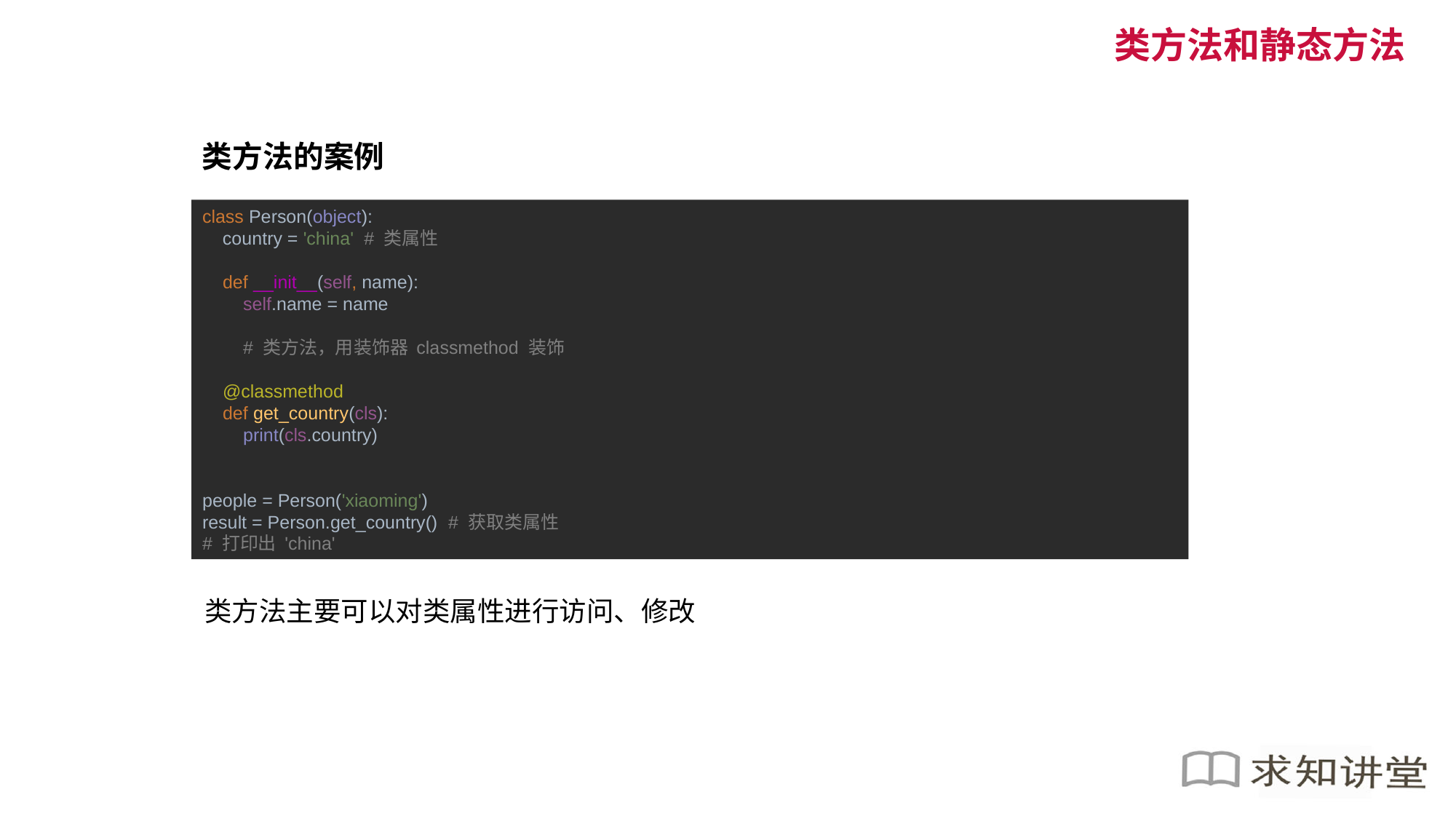

类方法和静态方法
类方法的案例
class Person(object):
    country = 'china'  # 类属性
    def __init__(self, name):
        self.name = name
        # 类方法，用装饰器 classmethod 装饰
    @classmethod
    def get_country(cls):
        print(cls.country)
people = Person('xiaoming')
result = Person.get_country()  # 获取类属性
# 打印出 'china'
类方法主要可以对类属性进行访问、修改